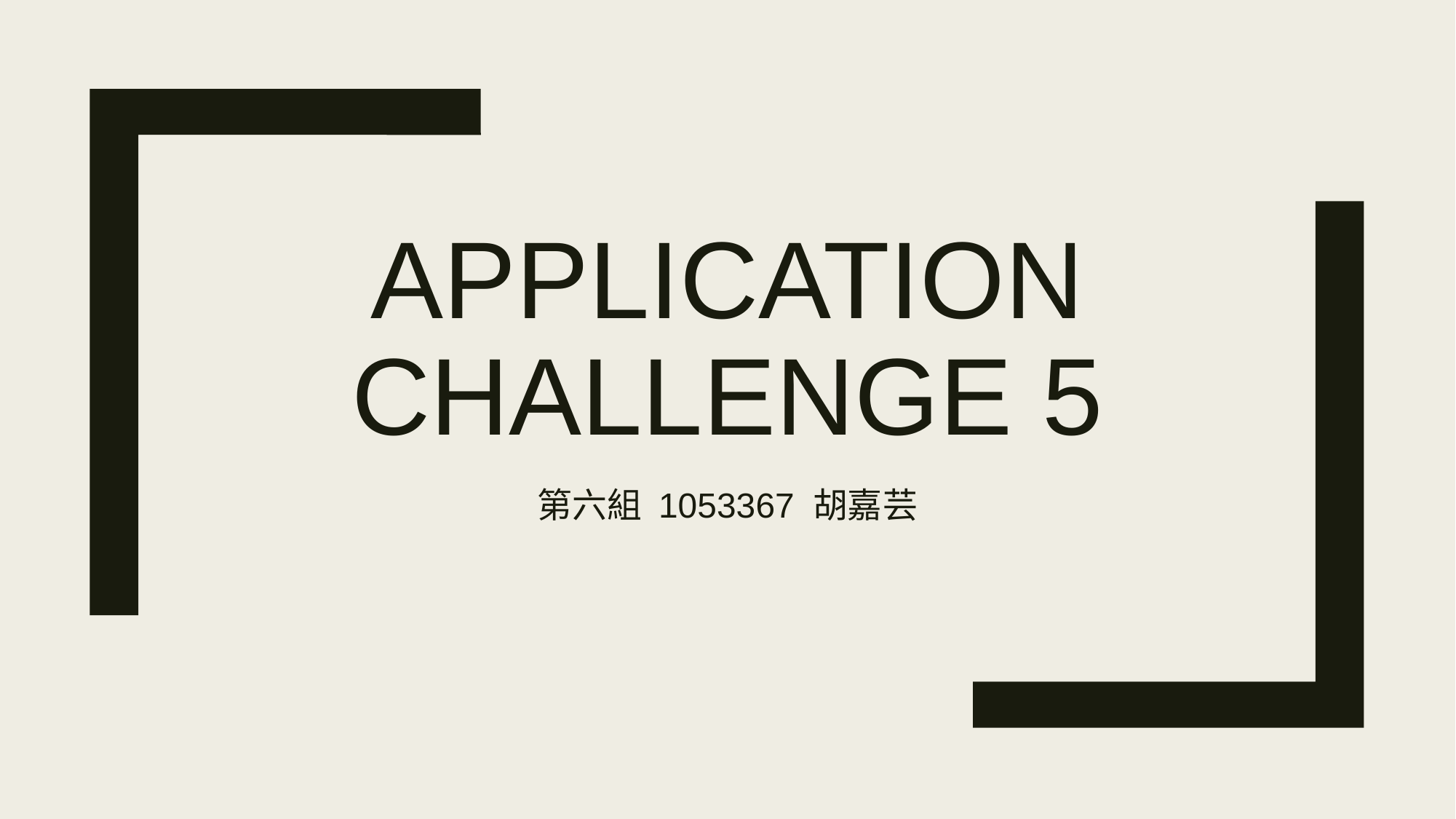

# Application Challenge 5
第六組 1053367 胡嘉芸